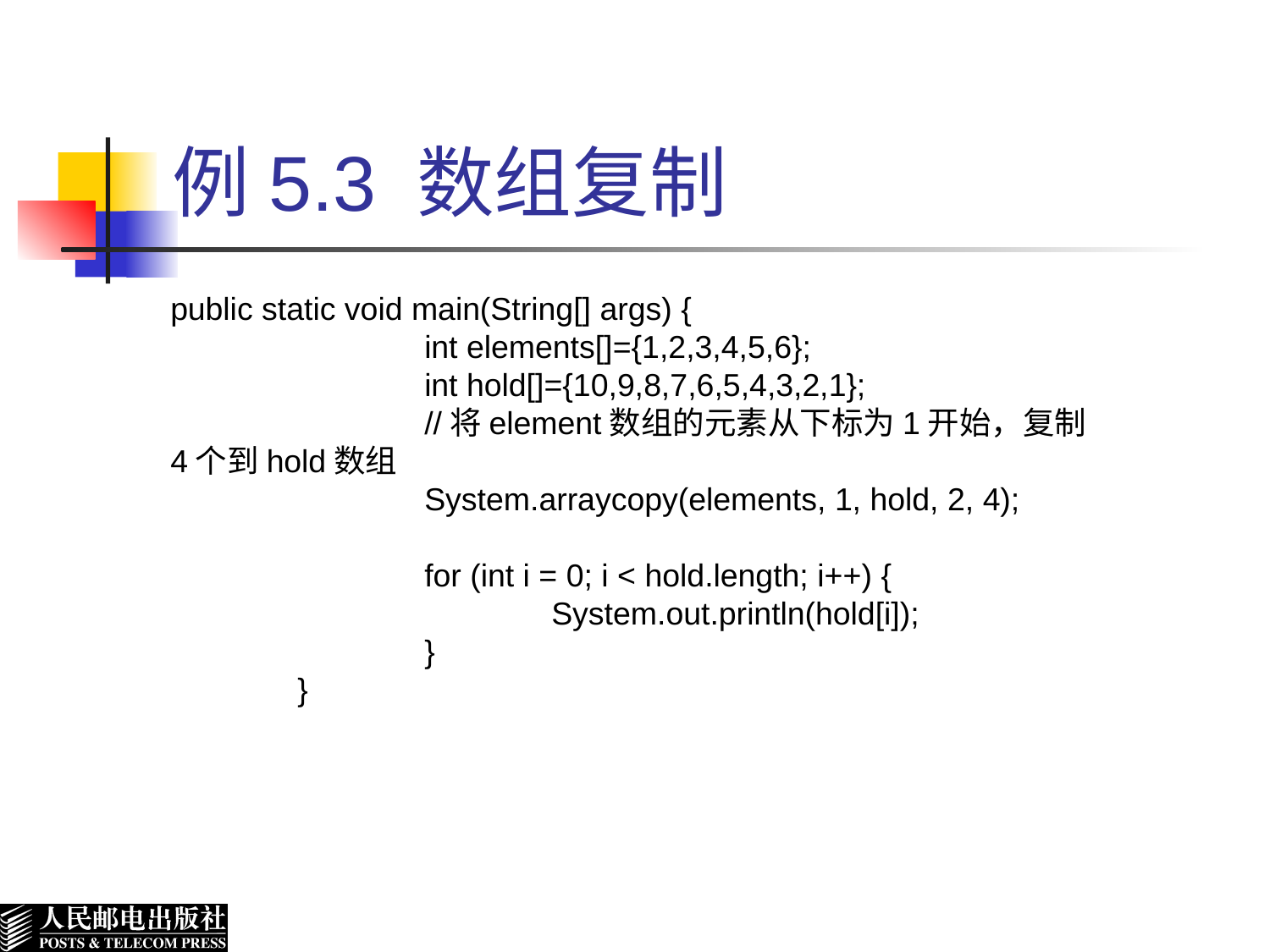

# 例5.3 数组复制
public static void main(String[] args) {
		int elements[]={1,2,3,4,5,6};
		int hold[]={10,9,8,7,6,5,4,3,2,1};
		//将element数组的元素从下标为1开始，复制4个到hold数组
		System.arraycopy(elements, 1, hold, 2, 4);

		for (int i = 0; i < hold.length; i++) {
			System.out.println(hold[i]);
		}
	}